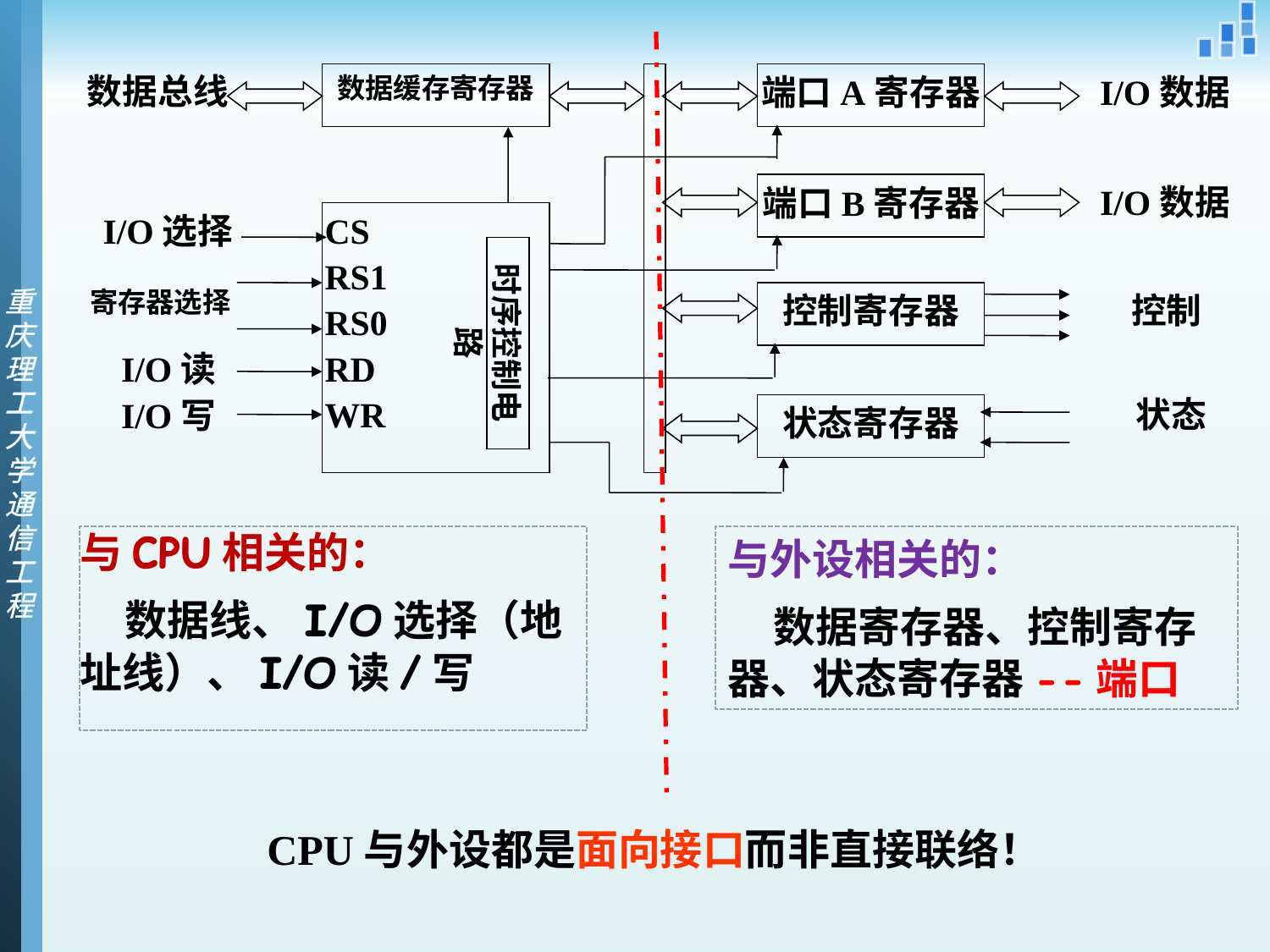

数据总线

I/O数据
数据缓存寄存器
端口A寄存器

I/O数据
端口B寄存器

I/O选择
CS
RS1
RS0
RD
WR
时序控制电路
寄存器选择
控制寄存器
控制

I/O读
状态
I/O写
状态寄存器

与CPU相关的：
   数据线、I/O选择（地址线）、I/O读/写
与外设相关的：
   数据寄存器、控制寄存器、状态寄存器--端口
CPU与外设都是面向接口而非直接联络！
5